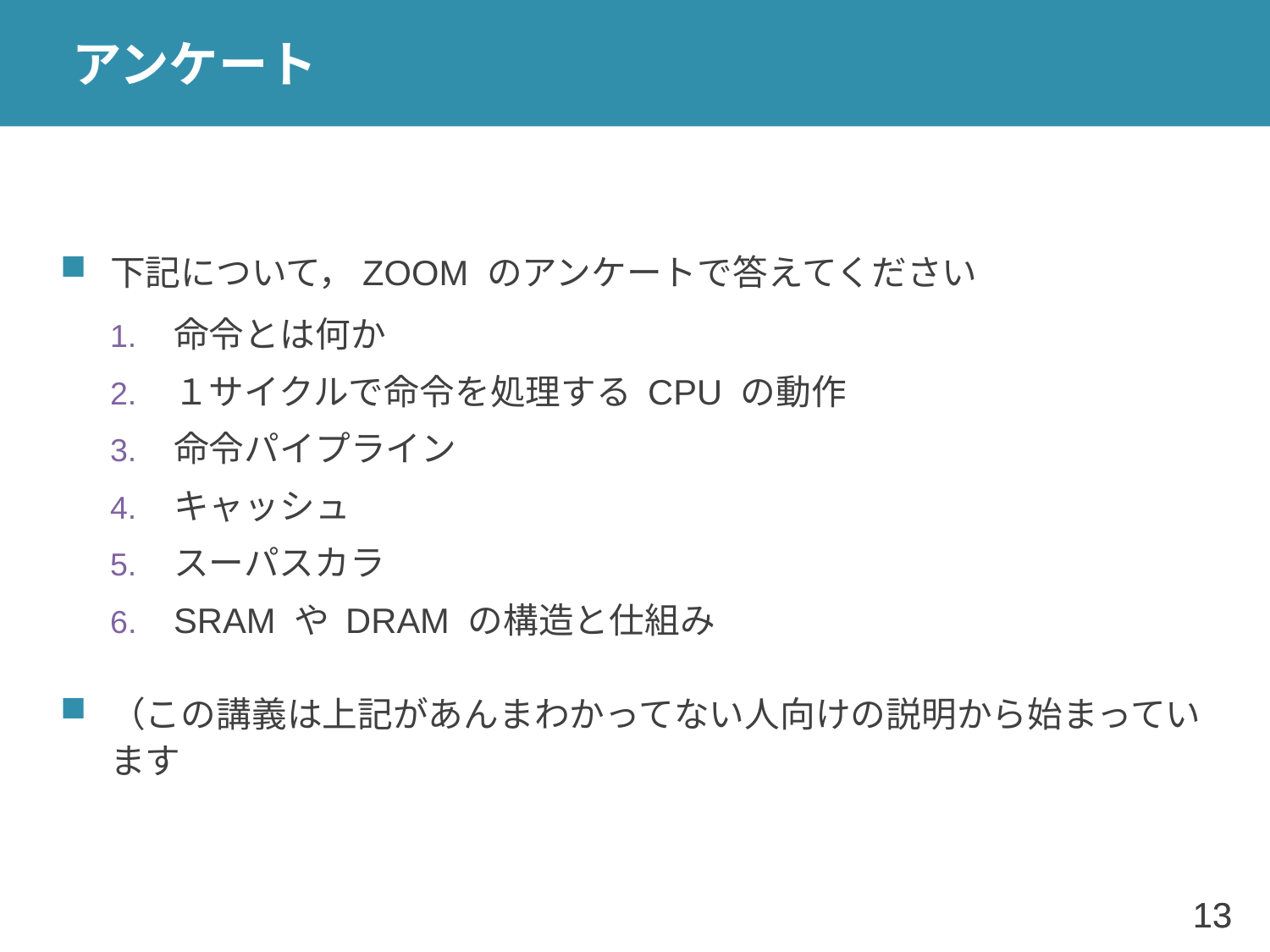

# アンケート
下記について，ZOOM のアンケートで答えてください
命令とは何か
１サイクルで命令を処理する CPU の動作
命令パイプライン
キャッシュ
スーパスカラ
SRAM や DRAM の構造と仕組み
（この講義は上記があんまわかってない人向けの説明から始まっています